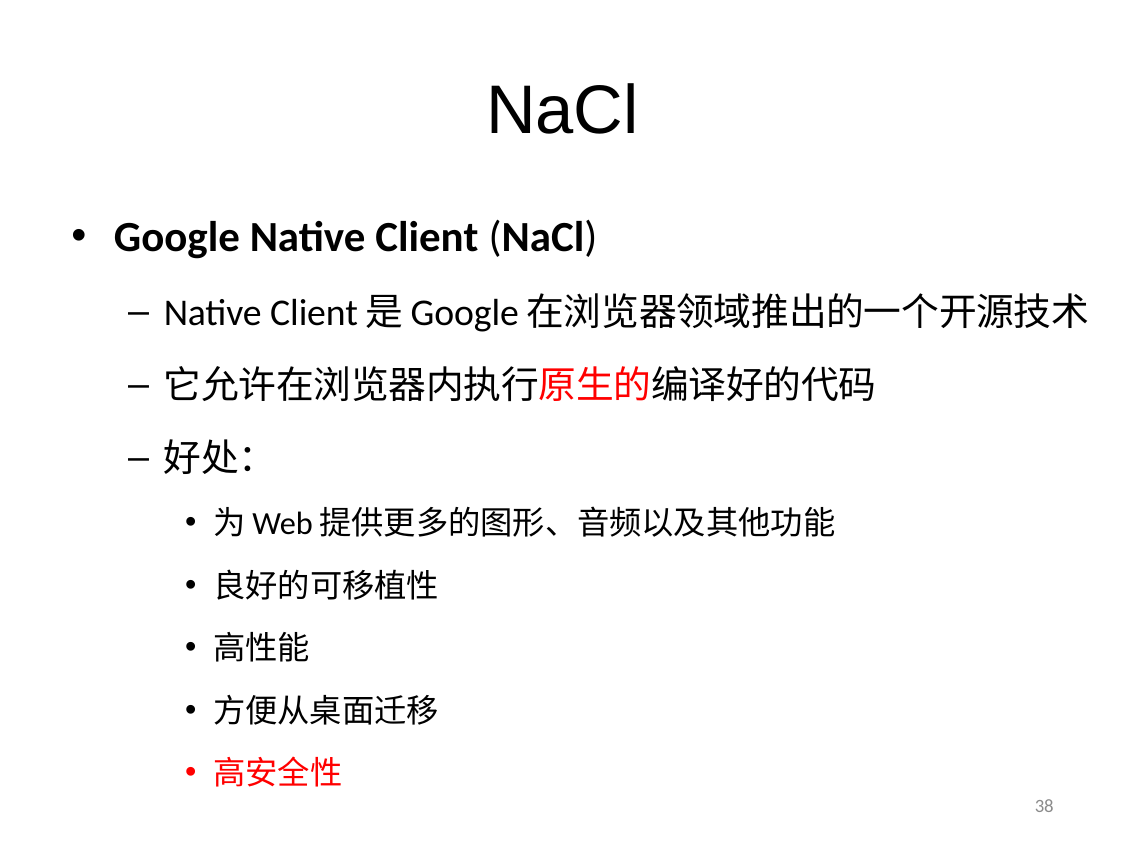

# NaCl
Google Native Client (NaCl)
Native Client是Google在浏览器领域推出的一个开源技术
它允许在浏览器内执行原生的编译好的代码
好处：
为Web提供更多的图形、音频以及其他功能
良好的可移植性
高性能
方便从桌面迁移
高安全性
38